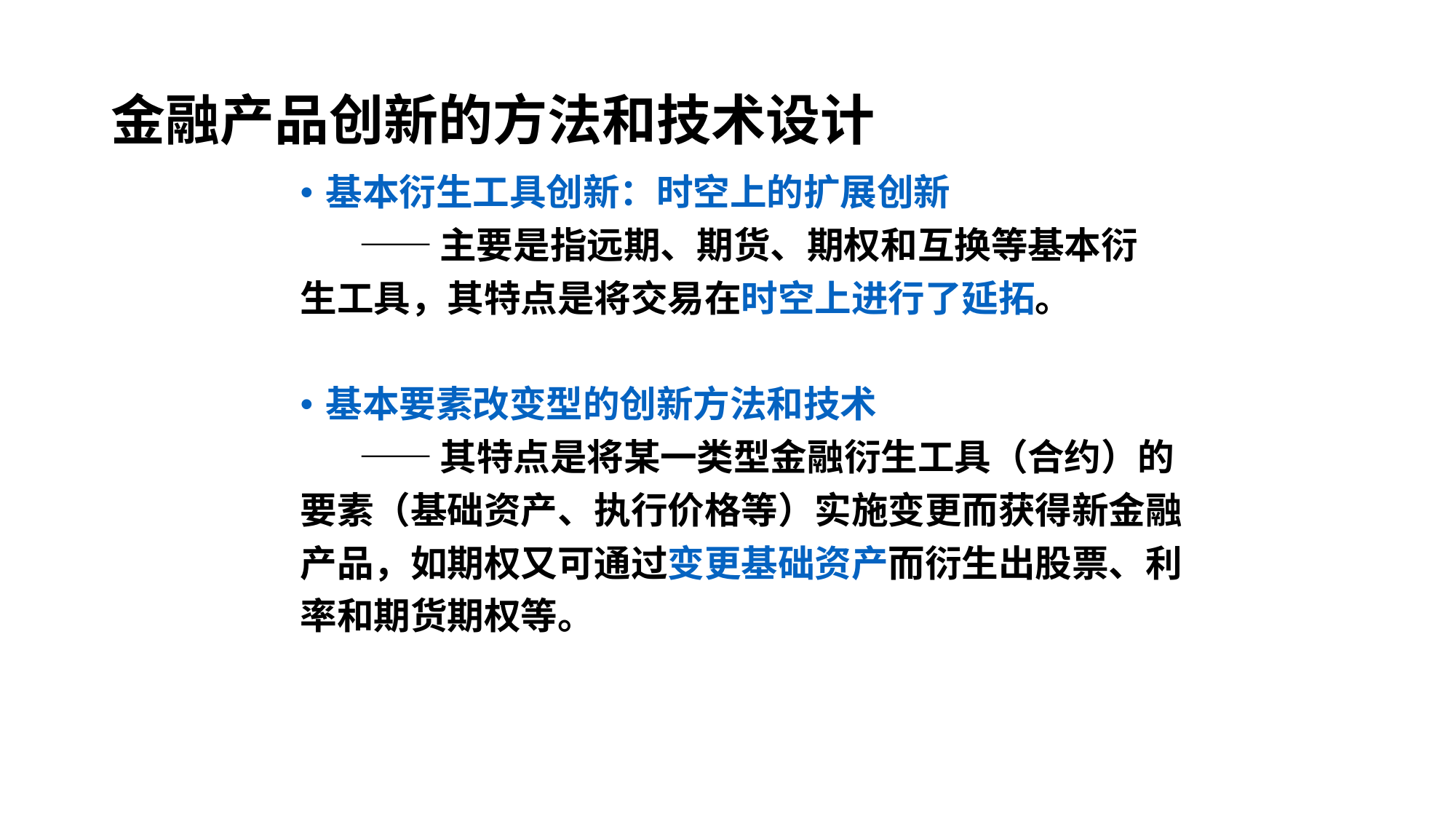

金融产品创新的方法和技术设计
基本衍生工具创新：时空上的扩展创新
       ——主要是指远期、期货、期权和互换等基本衍
生工具，其特点是将交易在时空上进行了延拓。

基本要素改变型的创新方法和技术
       ——其特点是将某一类型金融衍生工具（合约）的
要素（基础资产、执行价格等）实施变更而获得新金融
产品，如期权又可通过变更基础资产而衍生出股票、利
率和期货期权等。